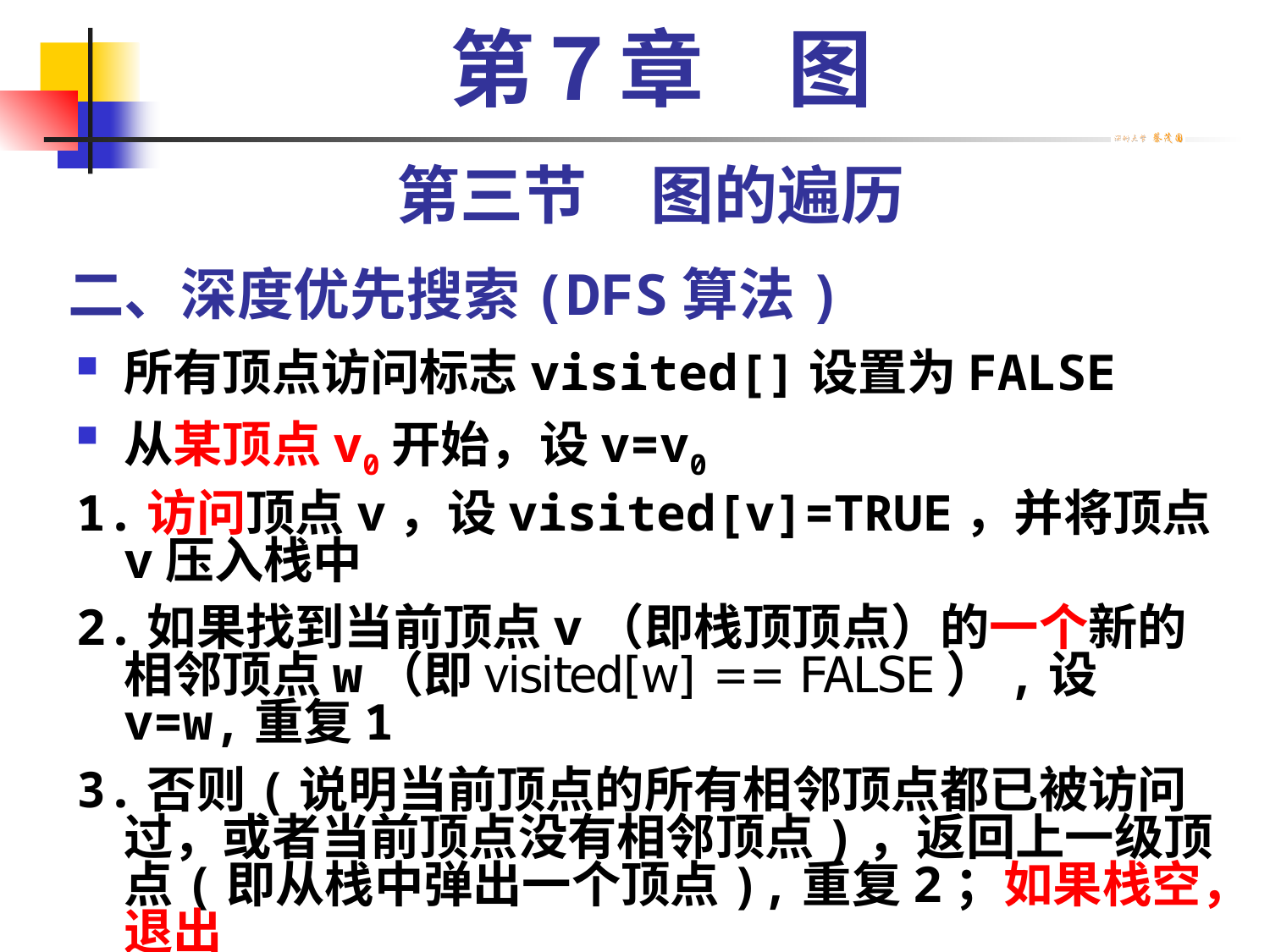

第７章　图
第三节　图的遍历
# 二、深度优先搜索(DFS算法)
所有顶点访问标志visited[]设置为FALSE
从某顶点v0开始，设v=v0
1.访问顶点v，设visited[v]=TRUE，并将顶点v压入栈中
2.如果找到当前顶点v（即栈顶顶点）的一个新的相邻顶点w（即visited[w] == FALSE）,设v=w,重复1
3.否则(说明当前顶点的所有相邻顶点都已被访问过，或者当前顶点没有相邻顶点)，返回上一级顶点(即从栈中弹出一个顶点),重复2；如果栈空，退出